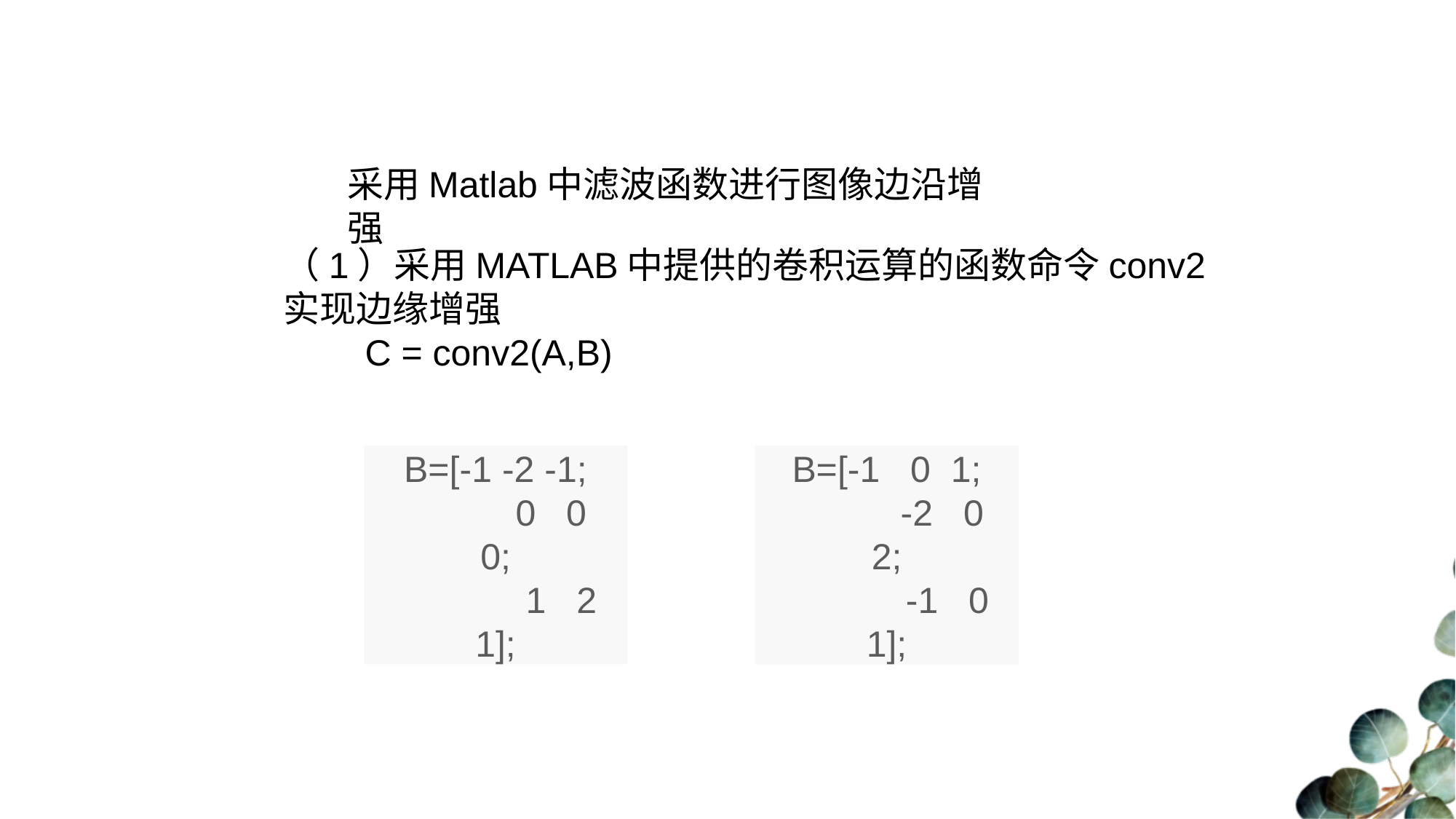

#
采用Matlab中滤波函数进行图像边沿增强
（1）采用MATLAB中提供的卷积运算的函数命令conv2实现边缘增强
　　C = conv2(A,B)
B=[-1 -2 -1;
             0   0   0;
               1   2   1];
B=[-1   0  1;
             -2   0   2;
              -1   0   1];